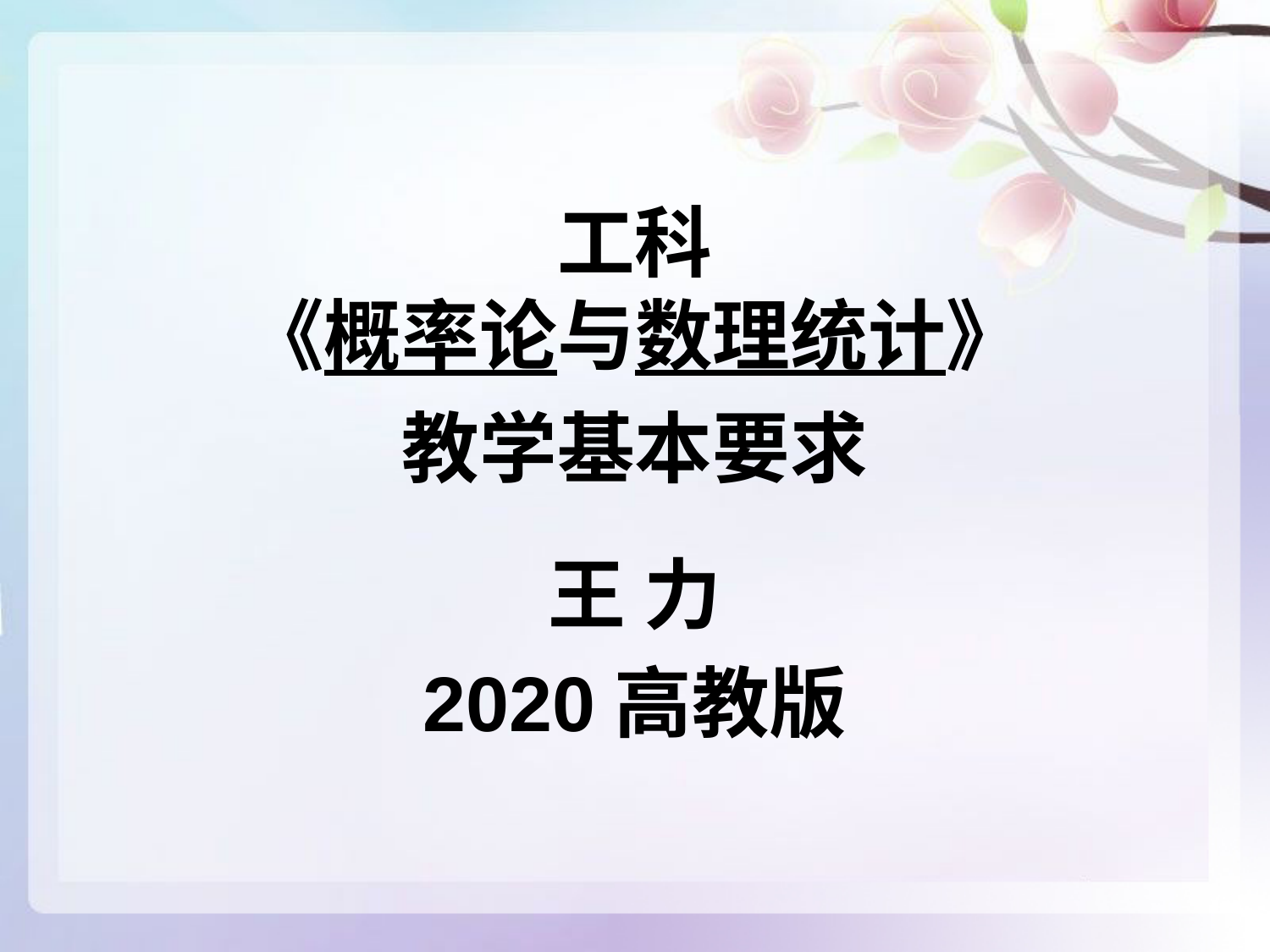

# 工科 《概率论与数理统计》 教学基本要求
王 力
2020高教版